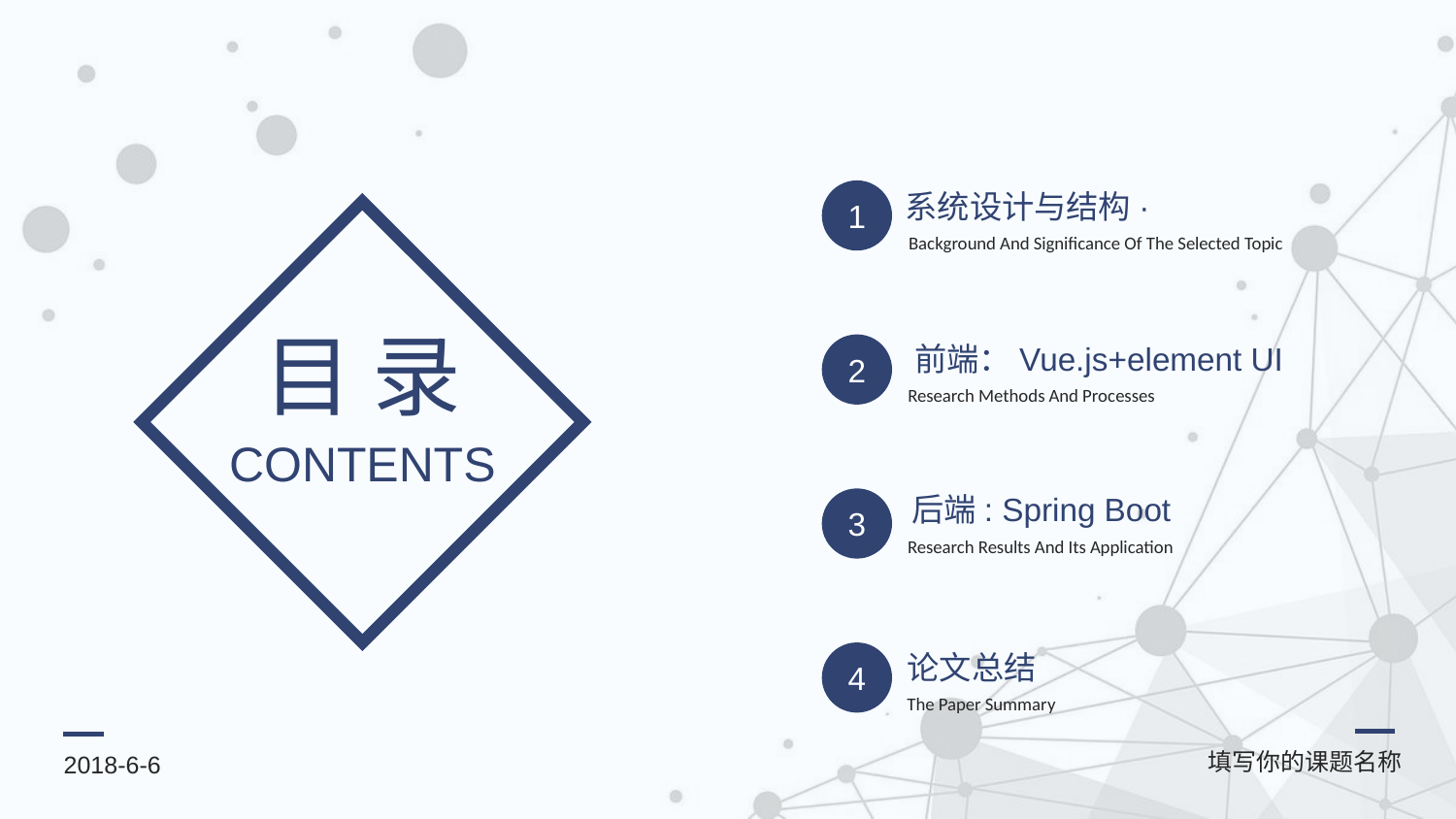

系统设计与结构·
1

Background And Significance Of The Selected Topic
目 录
前端：Vue.js+element UI
2
Research Methods And Processes
CONTENTS
后端: Spring Boot
3
Research Results And Its Application
论文总结
4
The Paper Summary
填写你的课题名称
2018-6-6